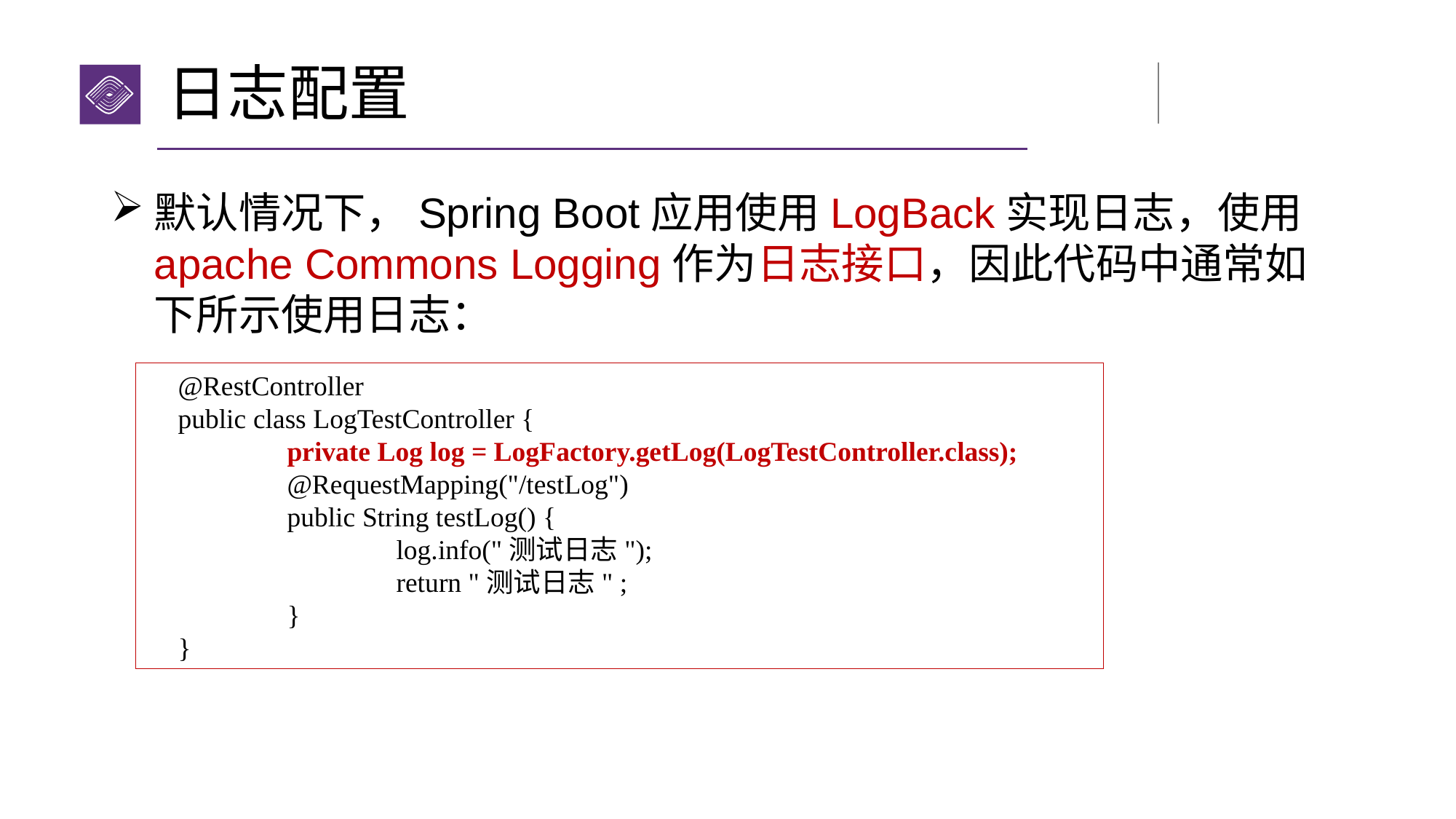

# 日志配置
默认情况下，Spring Boot应用使用LogBack实现日志，使用apache Commons Logging作为日志接口，因此代码中通常如下所示使用日志：
@RestController
public class LogTestController {
	private Log log = LogFactory.getLog(LogTestController.class);
	@RequestMapping("/testLog")
	public String testLog() {
		log.info("测试日志");
		return "测试日志" ;
	}
}
33